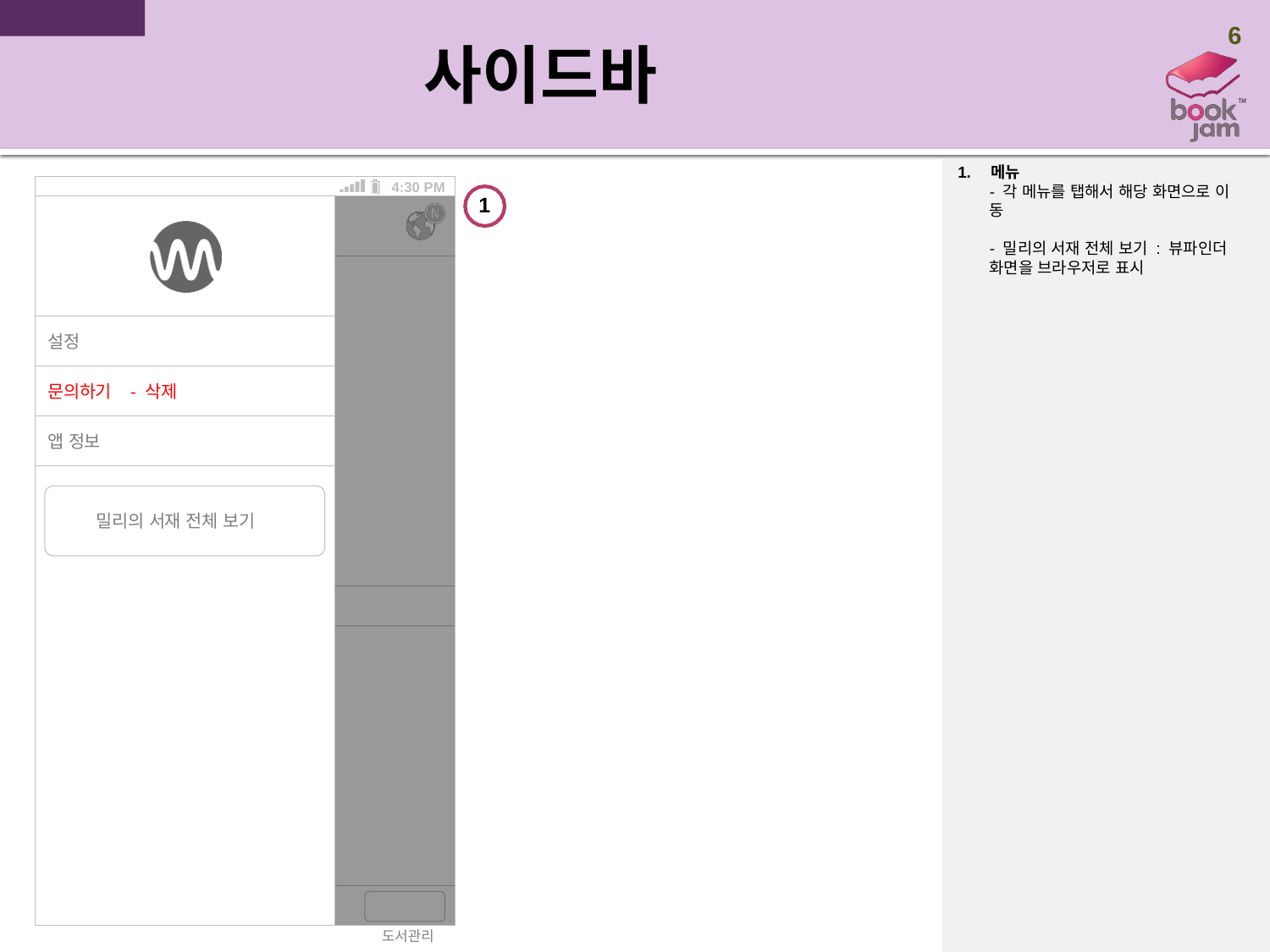

6
# 사이드바
1.	메뉴
- 각 메뉴를 탭해서 해당 화면으로 이  동

4:30 PM

1

성공한 도깨비님의 책읽기

도서관리

- 밀리의 서재 전체 보기 : 뷰파인더  화면을 브라우저로 표시

설정

문의하기   - 삭제

앱 정보

밀리의 서재 전체 보기